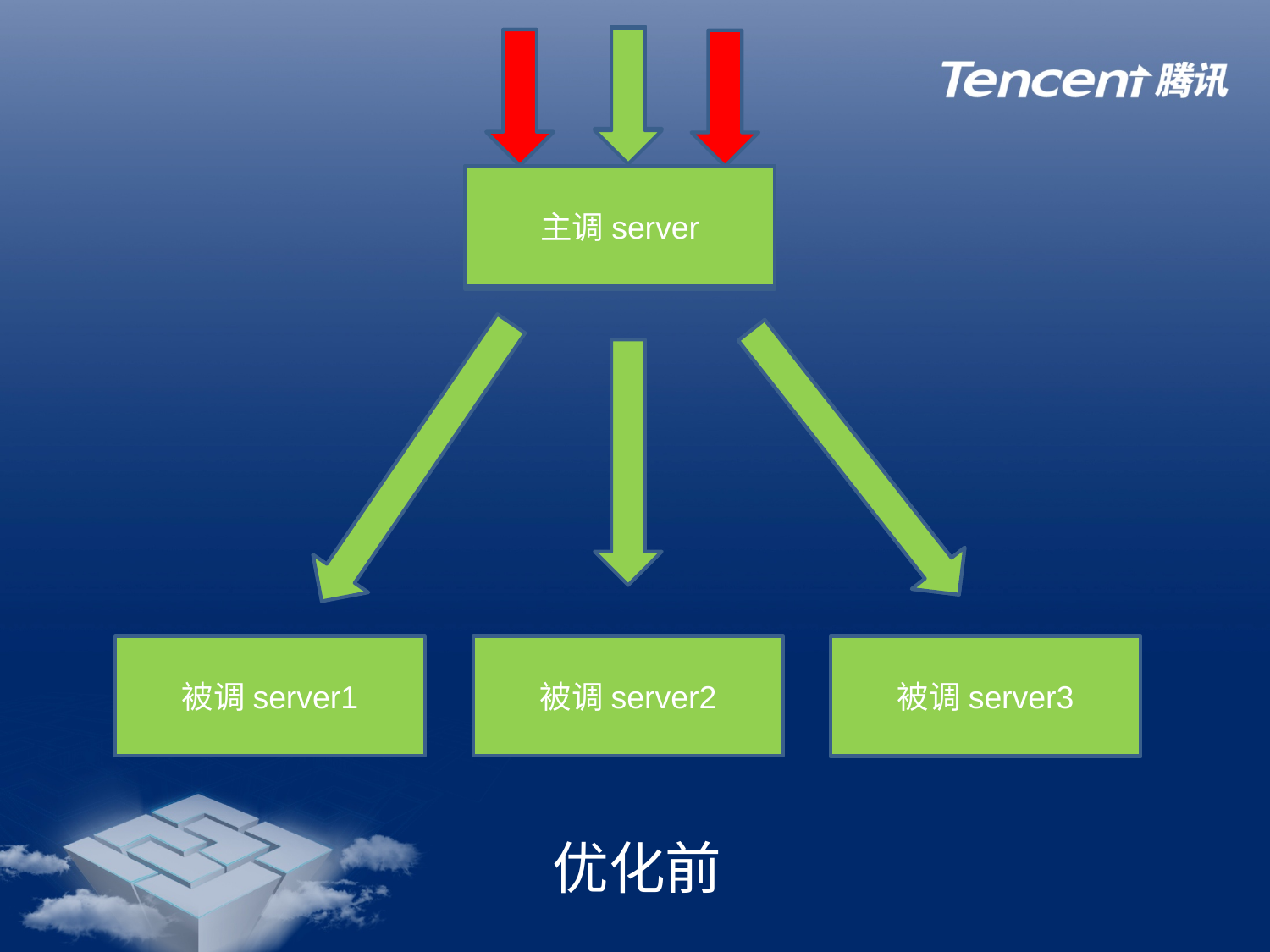

主调server
主调server

被调server1
被调server2
被调server3
被调server3
优化前